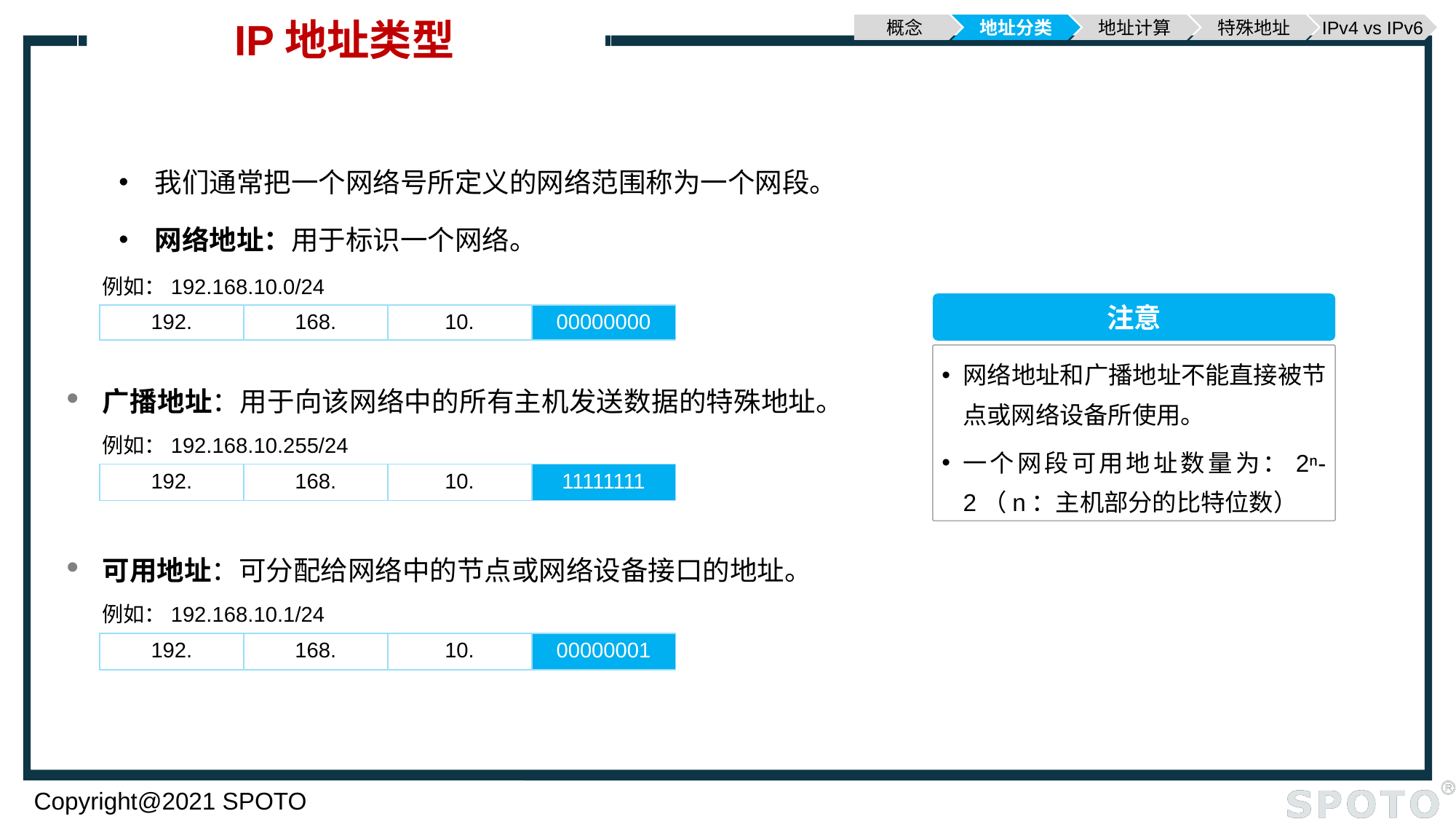

# IP地址类型
概念
地址分类
地址计算
特殊地址
IPv4 vs IPv6
我们通常把一个网络号所定义的网络范围称为一个网段。
网络地址：用于标识一个网络。
例如：192.168.10.0/24
注意
| 192. | 168. | 10. | 00000000 |
| --- | --- | --- | --- |
网络地址和广播地址不能直接被节点或网络设备所使用。
一个网段可用地址数量为：2ⁿ-2（n：主机部分的比特位数）
广播地址：用于向该网络中的所有主机发送数据的特殊地址。
例如：192.168.10.255/24
| 192. | 168. | 10. | 11111111 |
| --- | --- | --- | --- |
可用地址：可分配给网络中的节点或网络设备接口的地址。
例如：192.168.10.1/24
| 192. | 168. | 10. | 00000001 |
| --- | --- | --- | --- |